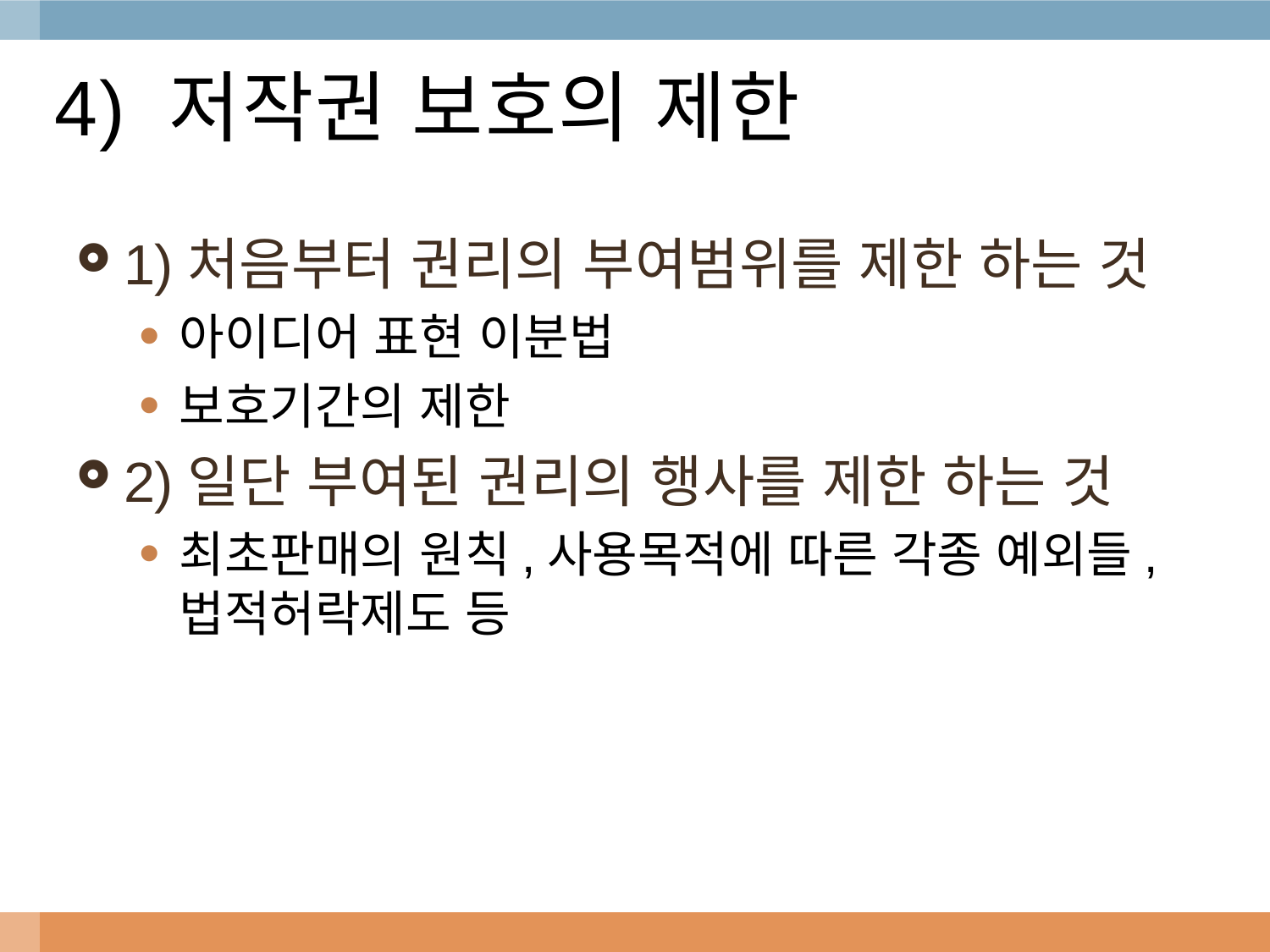

# 4) 저작권 보호의 제한
1)처음부터 권리의 부여범위를 제한 하는 것
아이디어 표현 이분법
보호기간의 제한
2)일단 부여된 권리의 행사를 제한 하는 것
최초판매의 원칙,사용목적에 따른 각종 예외들,법적허락제도 등